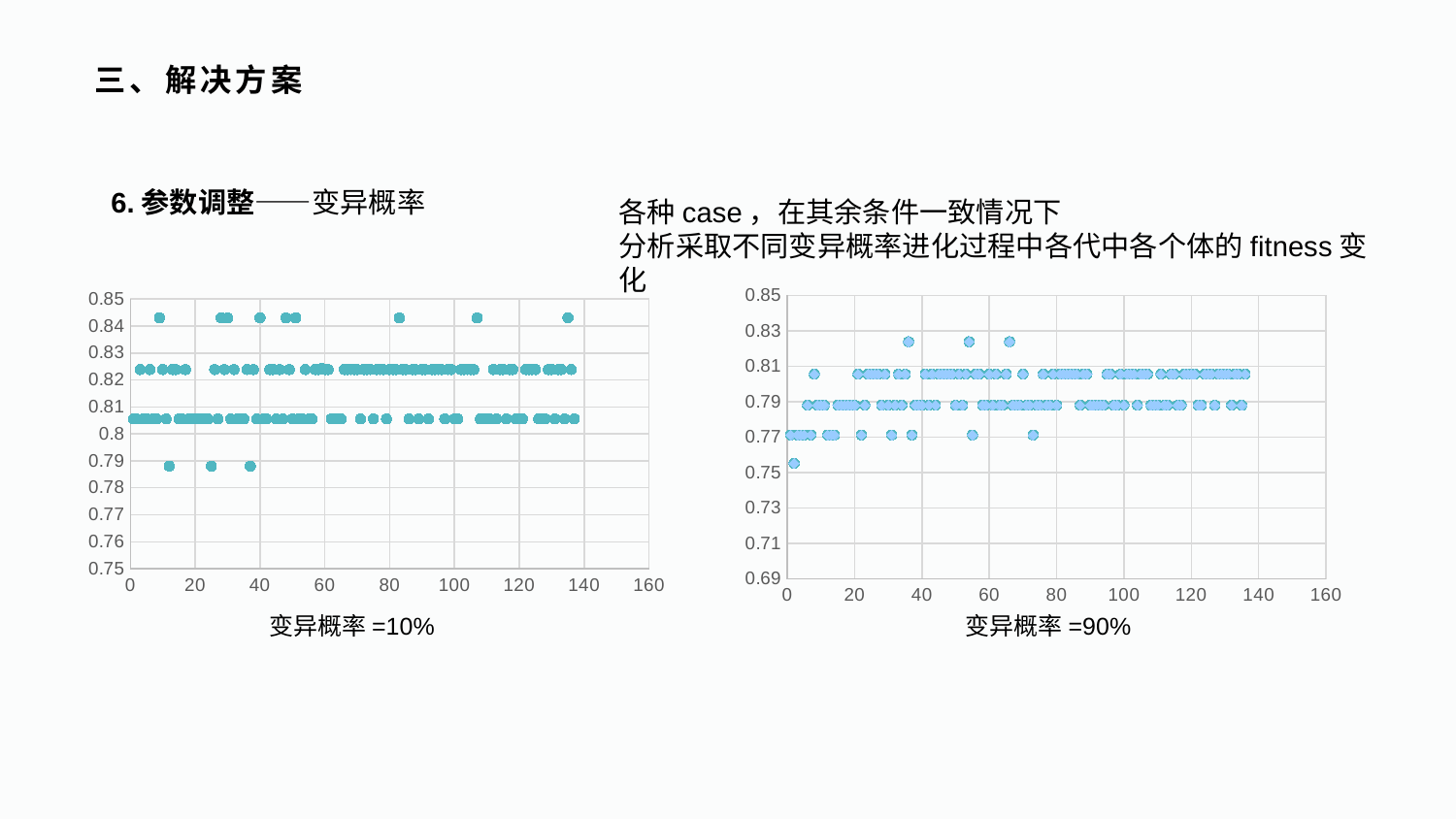

三、解决方案
6.参数调整——变异概率

各种case，在其余条件一致情况下
分析采取不同变异概率进化过程中各代中各个体的fitness变化

### Chart

| Category |  |
|---|---|

### Chart

| Category |  |  |
|---|---|---|
变异概率=90%
变异概率=10%